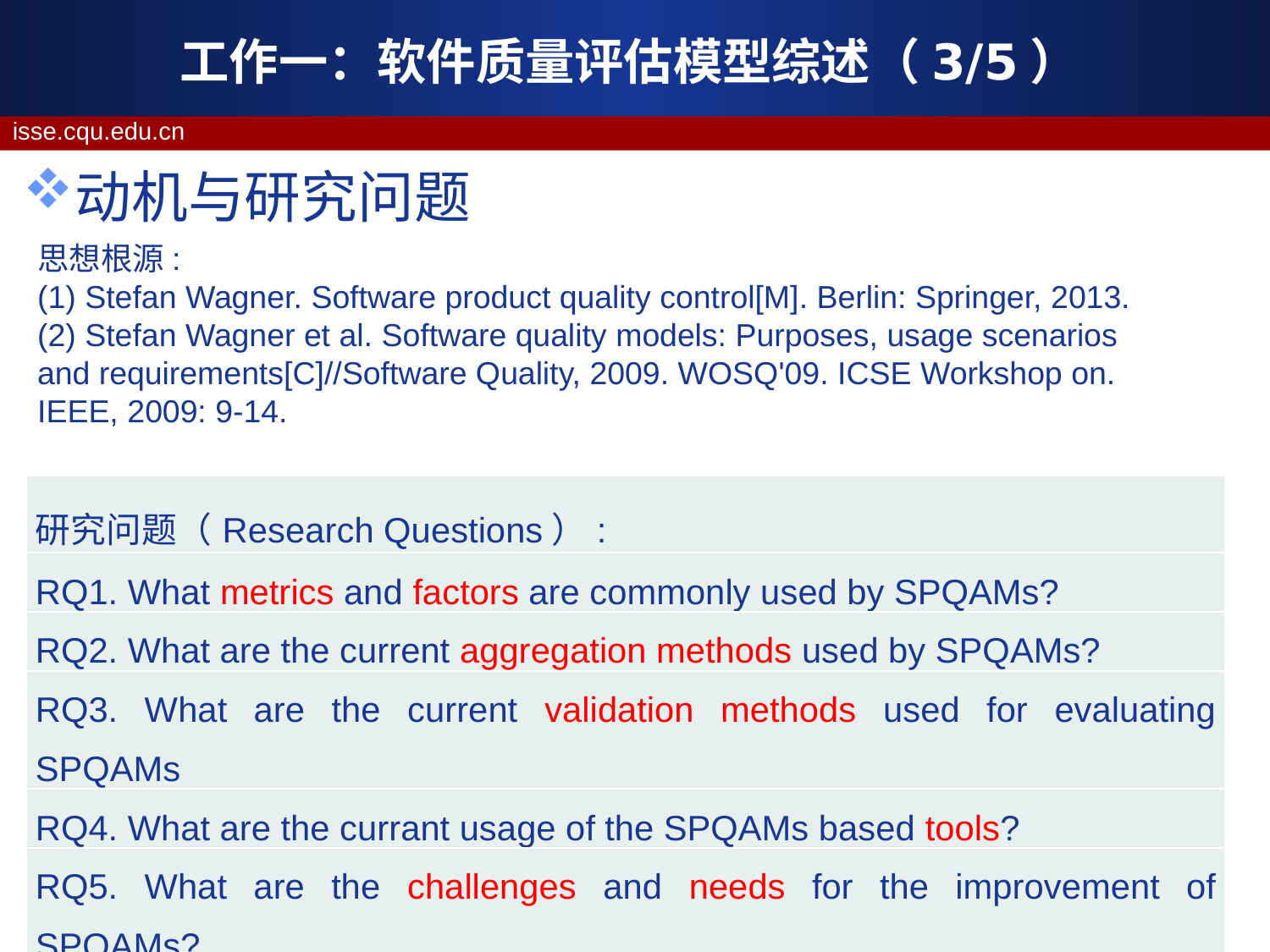

# 工作一：软件质量评估模型综述（3/5）
动机与研究问题
思想根源:
(1) Stefan Wagner. Software product quality control[M]. Berlin: Springer, 2013.
(2) Stefan Wagner et al. Software quality models: Purposes, usage scenarios and requirements[C]//Software Quality, 2009. WOSQ'09. ICSE Workshop on. IEEE, 2009: 9-14.
| 研究问题（Research Questions）: |
| --- |
| RQ1. What metrics and factors are commonly used by SPQAMs? |
| RQ2. What are the current aggregation methods used by SPQAMs? |
| RQ3. What are the current validation methods used for evaluating SPQAMs |
| RQ4. What are the currant usage of the SPQAMs based tools? |
| RQ5. What are the challenges and needs for the improvement of SPQAMs? |